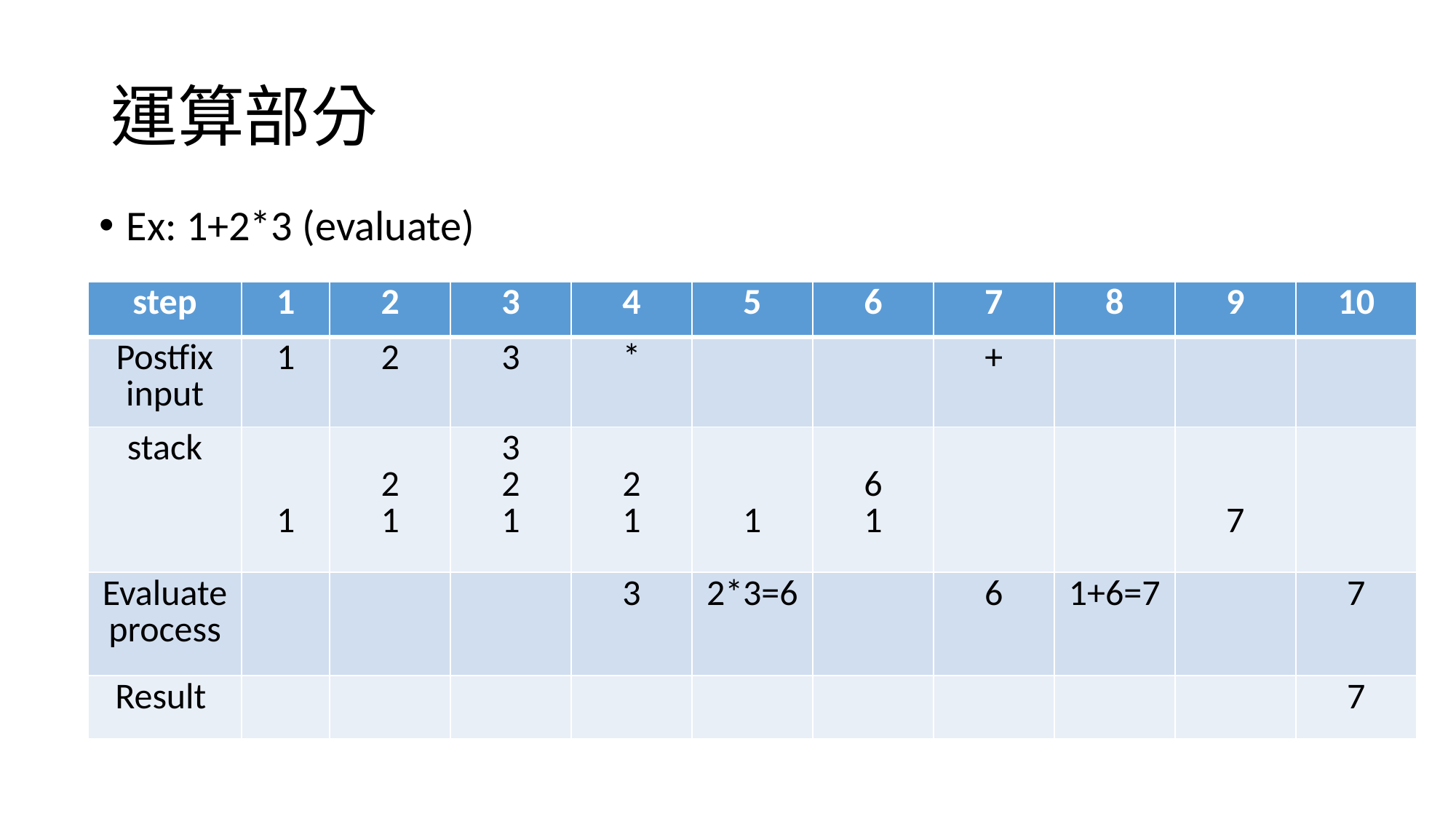

# 運算部分
Ex: 1+2*3 (evaluate)

| step | 1 | 2 | 3 | 4 | 5 | 6 | 7 | 8 | 9 | 10 |
| --- | --- | --- | --- | --- | --- | --- | --- | --- | --- | --- |
| Postfix input | 1 | 2 | 3 | \* |  |  | + |  |  |  |
| stack | 1 | 2 1 | 3 2 1 | 2 1 | 1 | 6 1 |  |  | 7 |  |
| Evaluate process |  |  |  | 3 | 2\*3=6 |  | 6 | 1+6=7 |  | 7 |
| Result |  |  |  |  |  |  |  |  |  | 7 |